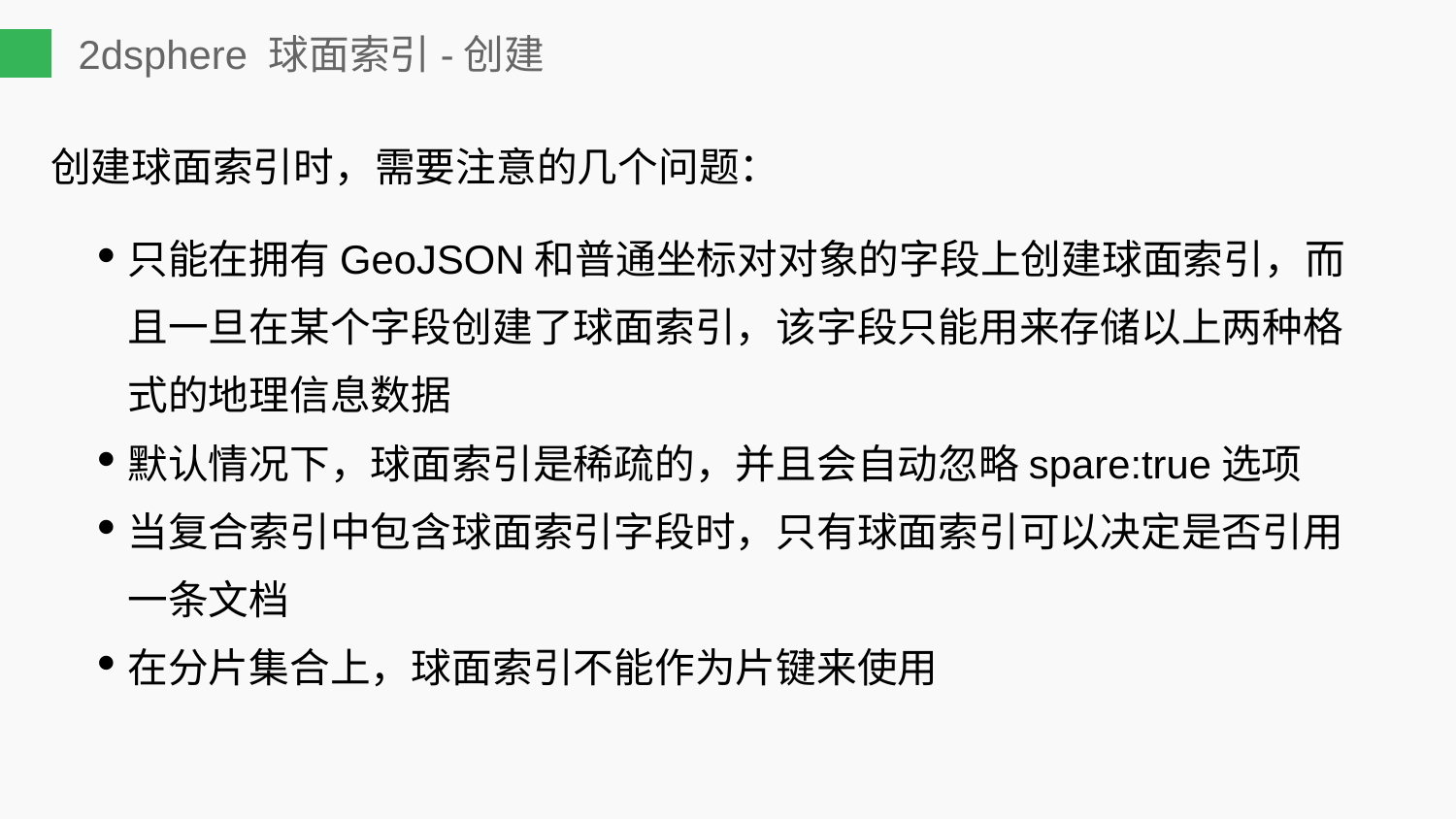

# 2dsphere 球面索引-创建
创建球面索引时，需要注意的几个问题：
只能在拥有GeoJSON和普通坐标对对象的字段上创建球面索引，而且一旦在某个字段创建了球面索引，该字段只能用来存储以上两种格式的地理信息数据
默认情况下，球面索引是稀疏的，并且会自动忽略spare:true选项
当复合索引中包含球面索引字段时，只有球面索引可以决定是否引用一条文档
在分片集合上，球面索引不能作为片键来使用